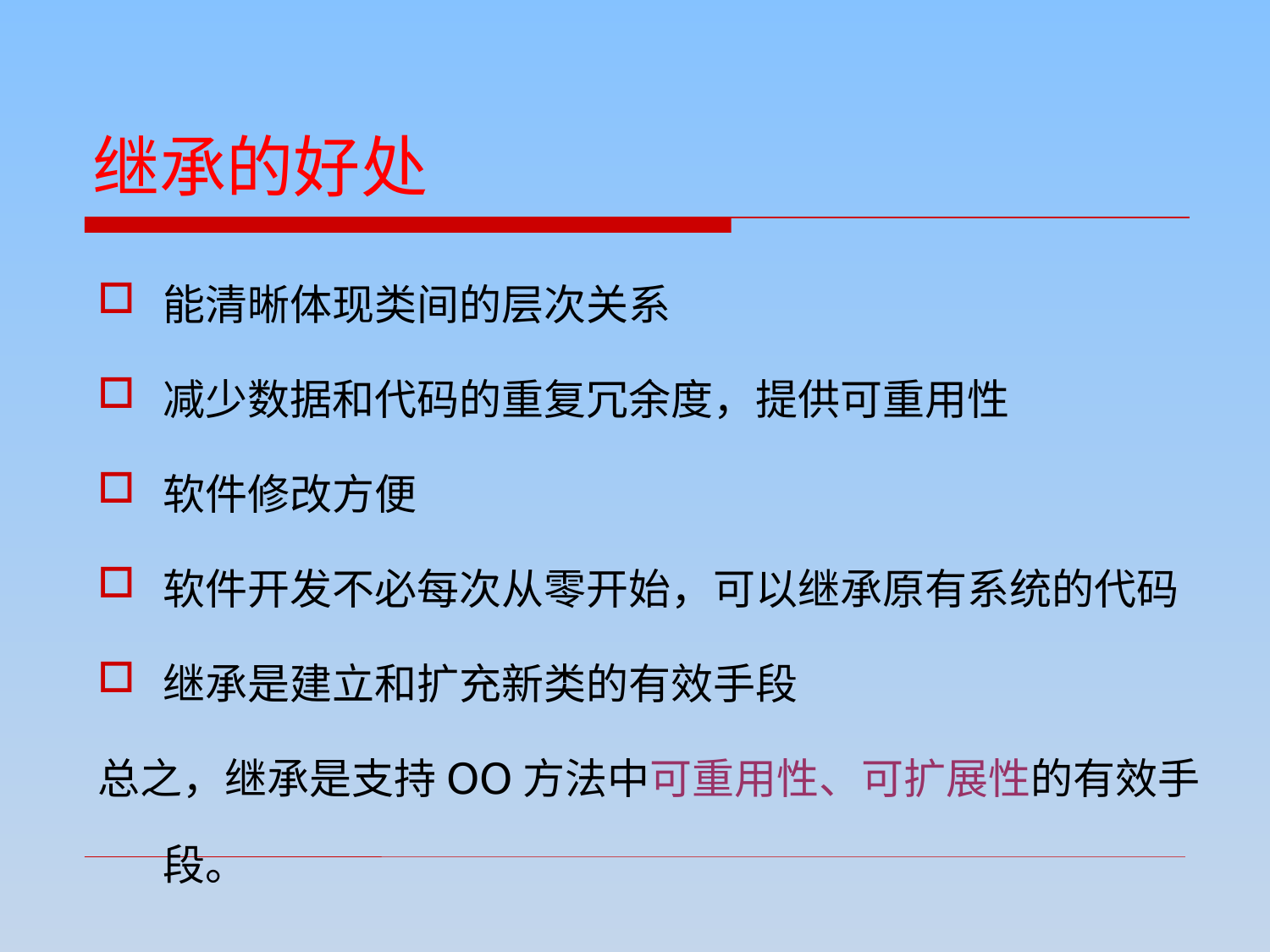

继承的好处
能清晰体现类间的层次关系
减少数据和代码的重复冗余度，提供可重用性
软件修改方便
软件开发不必每次从零开始，可以继承原有系统的代码
继承是建立和扩充新类的有效手段
总之，继承是支持OO方法中可重用性、可扩展性的有效手段。